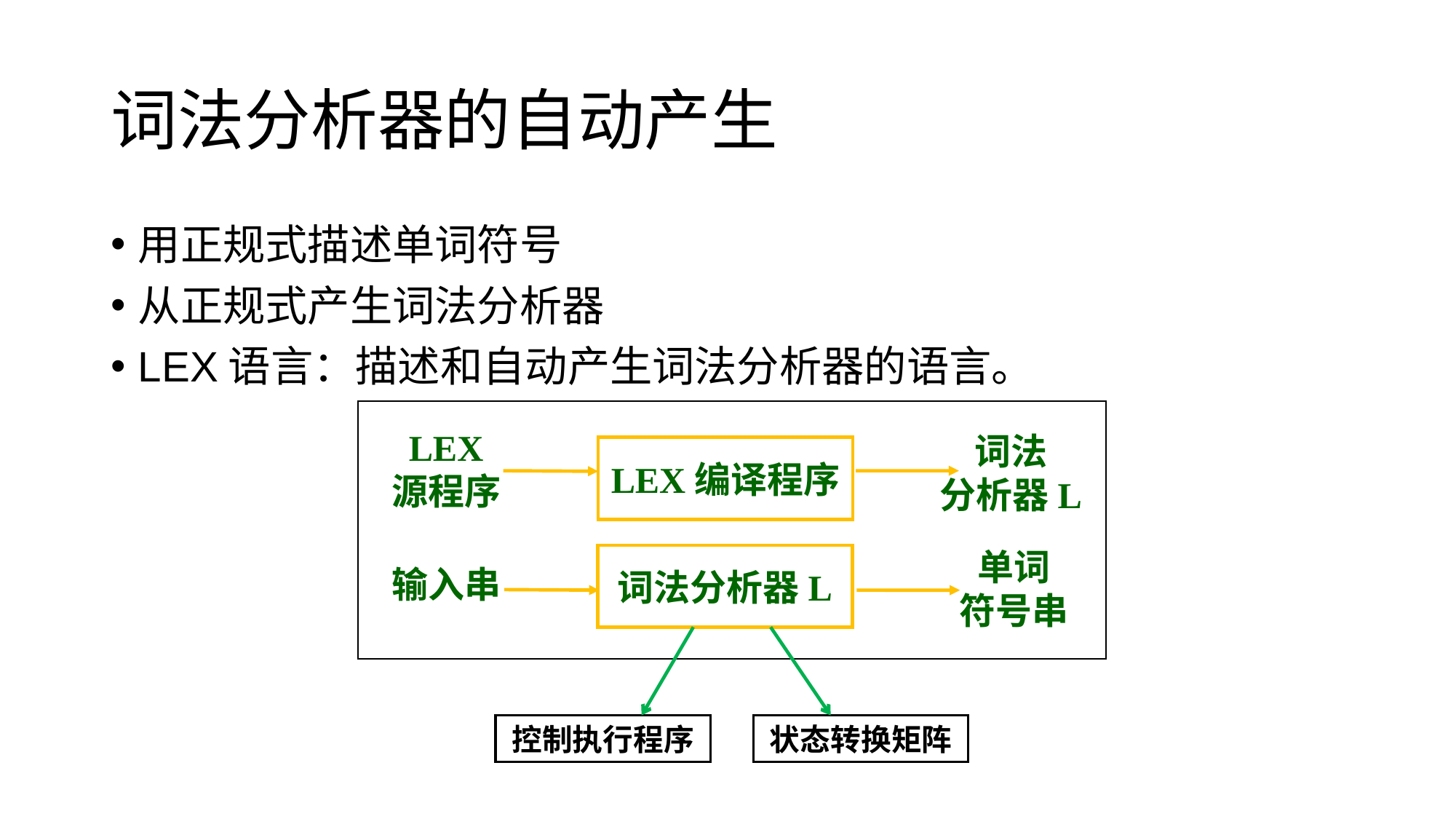

# 词法分析器的自动产生
用正规式描述单词符号
从正规式产生词法分析器
LEX语言：描述和自动产生词法分析器的语言。

LEX
源程序
词法
分析器L
LEX编译程序

单词
符号串
词法分析器L
输入串

控制执行程序
状态转换矩阵